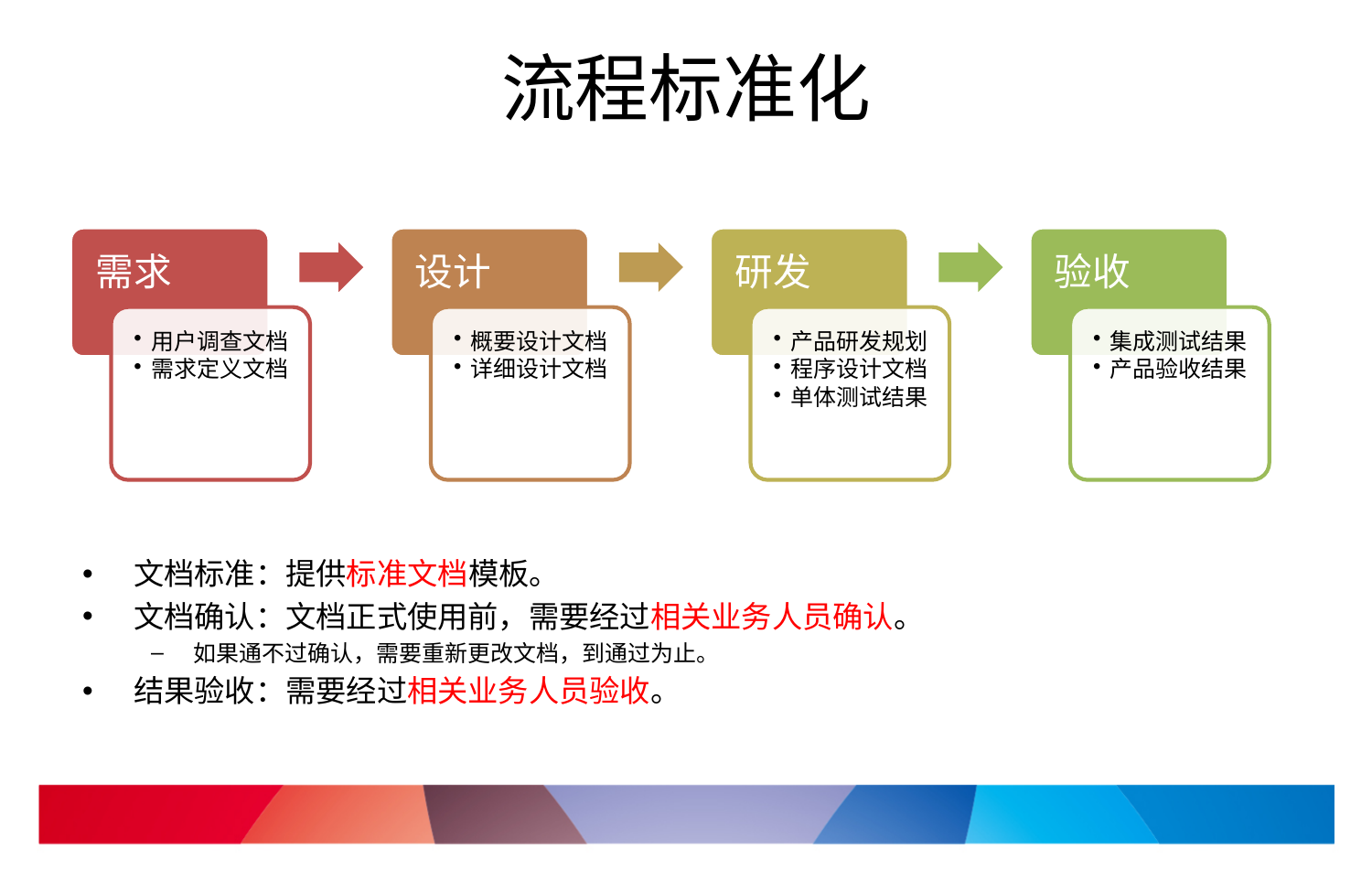

# 流程标准化
需求
用户调查文档
需求定义文档

设计
概要设计文档
详细设计文档

研发
产品研发规划
程序设计文档
单体测试结果

验收
集成测试结果
产品验收结果
文档标准：提供标准文档模板。
文档确认：文档正式使用前，需要经过相关业务人员确认。
如果通不过确认，需要重新更改文档，到通过为止。
结果验收：需要经过相关业务人员验收。